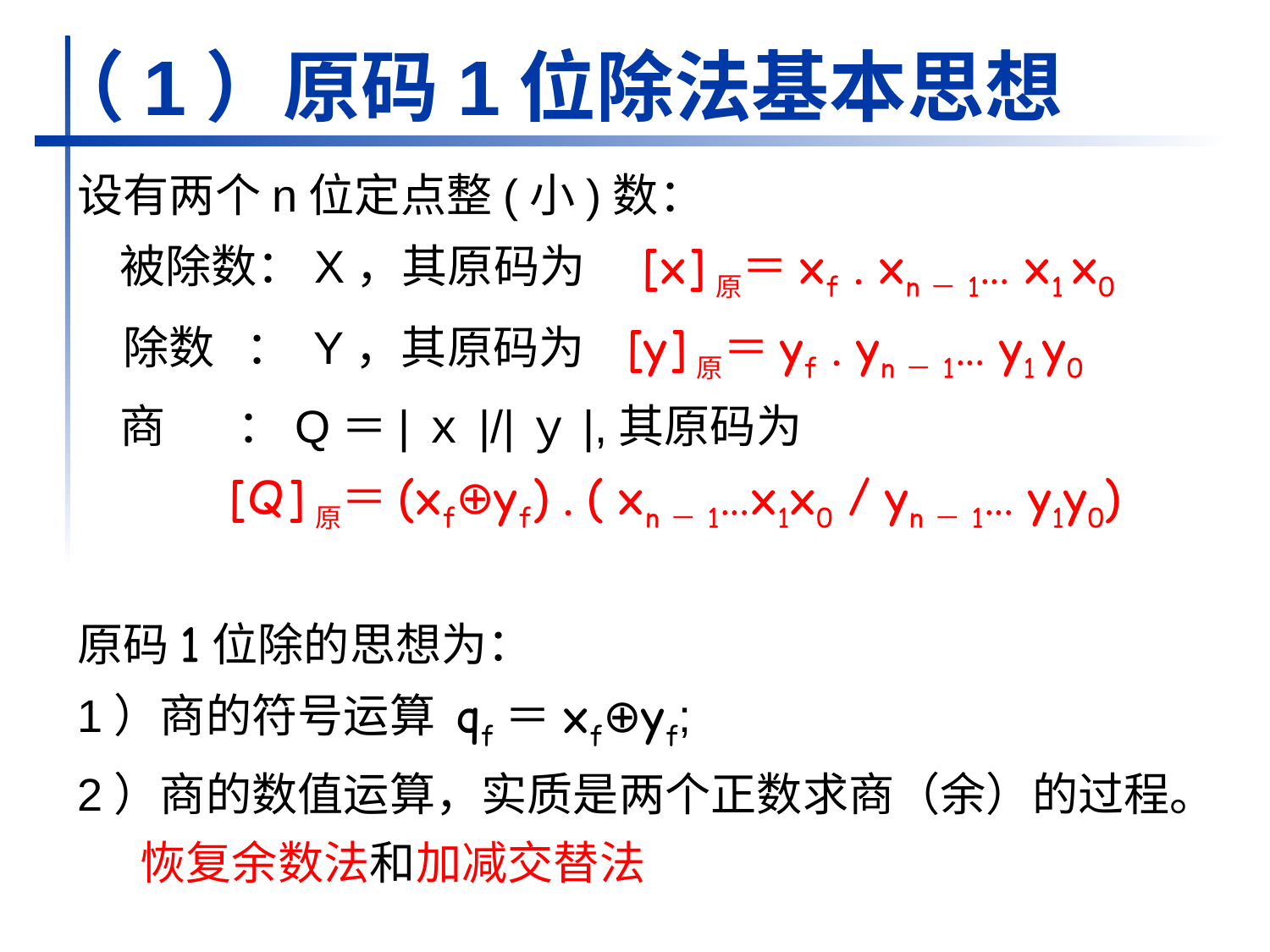

（1）原码1位除法基本思想
设有两个n位定点整(小)数：
   被除数：X，其原码为　[x]原＝xf . xn－1… x1 x0
　除数   ： Y，其原码为   [y]原＝yf . yn－1… y1 y0
   商       ：Q＝|ｘ|/|ｙ|,其原码为
[Q]原＝(xf⊕yf) . ( xn－1…x1x0  / yn－1… y1y0)

原码1位除的思想为：
1）商的符号运算 qf＝xf⊕yf;
2）商的数值运算，实质是两个正数求商（余）的过程。
     恢复余数法和加减交替法